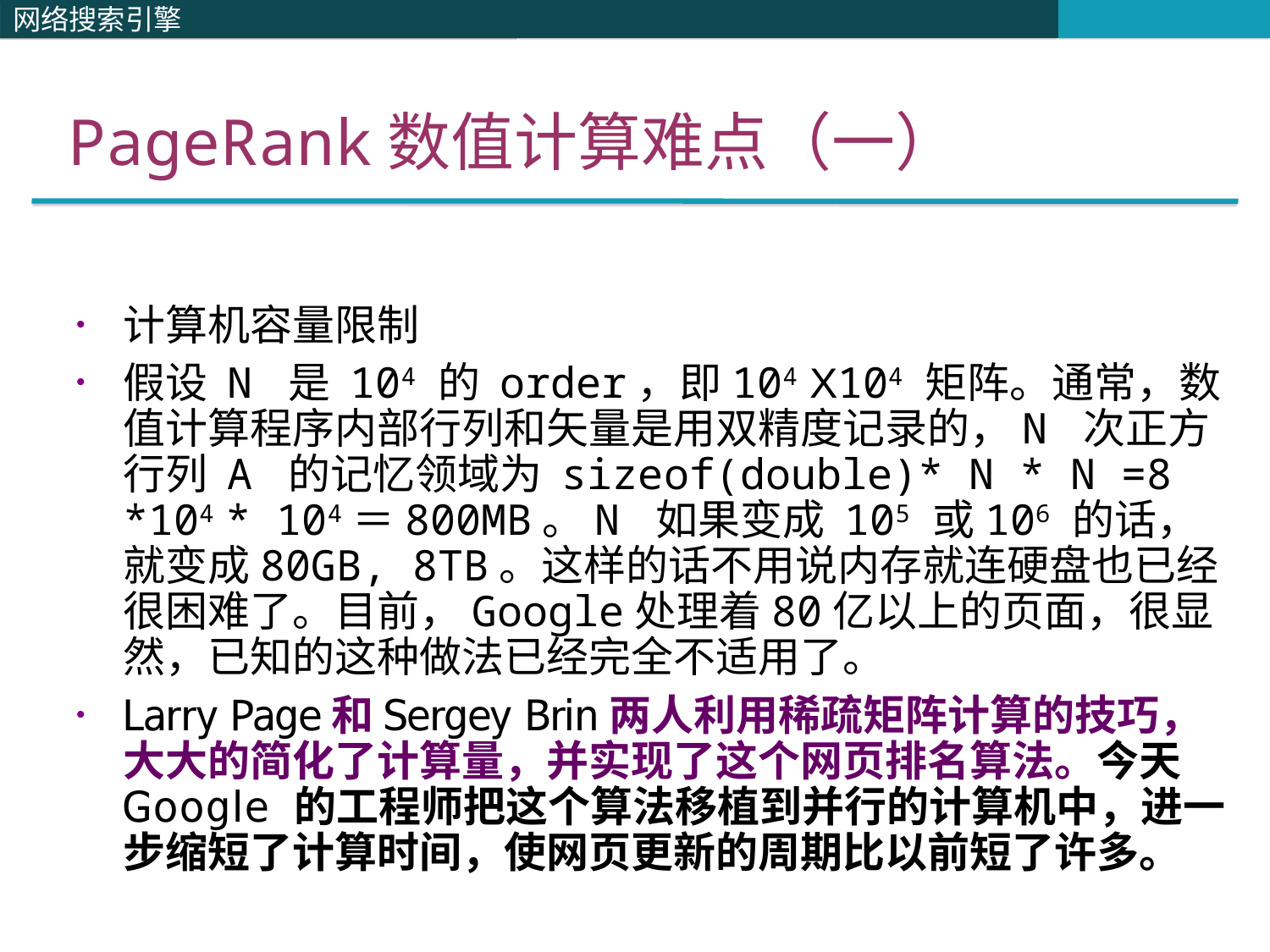

PageRank数值计算难点（一）
计算机容量限制
假设 N 是 104 的 order，即104 X104 矩阵。通常，数值计算程序内部行列和矢量是用双精度记录的，N 次正方行列 A 的记忆领域为 sizeof(double)* N * N =8 *104 * 104＝800MB。N 如果变成 105 或106 的话，就变成80GB, 8TB。这样的话不用说内存就连硬盘也已经很困难了。目前，Google处理着80亿以上的页面，很显然，已知的这种做法已经完全不适用了。
Larry Page和Sergey Brin两人利用稀疏矩阵计算的技巧，大大的简化了计算量，并实现了这个网页排名算法。今天 Google 的工程师把这个算法移植到并行的计算机中，进一步缩短了计算时间，使网页更新的周期比以前短了许多。